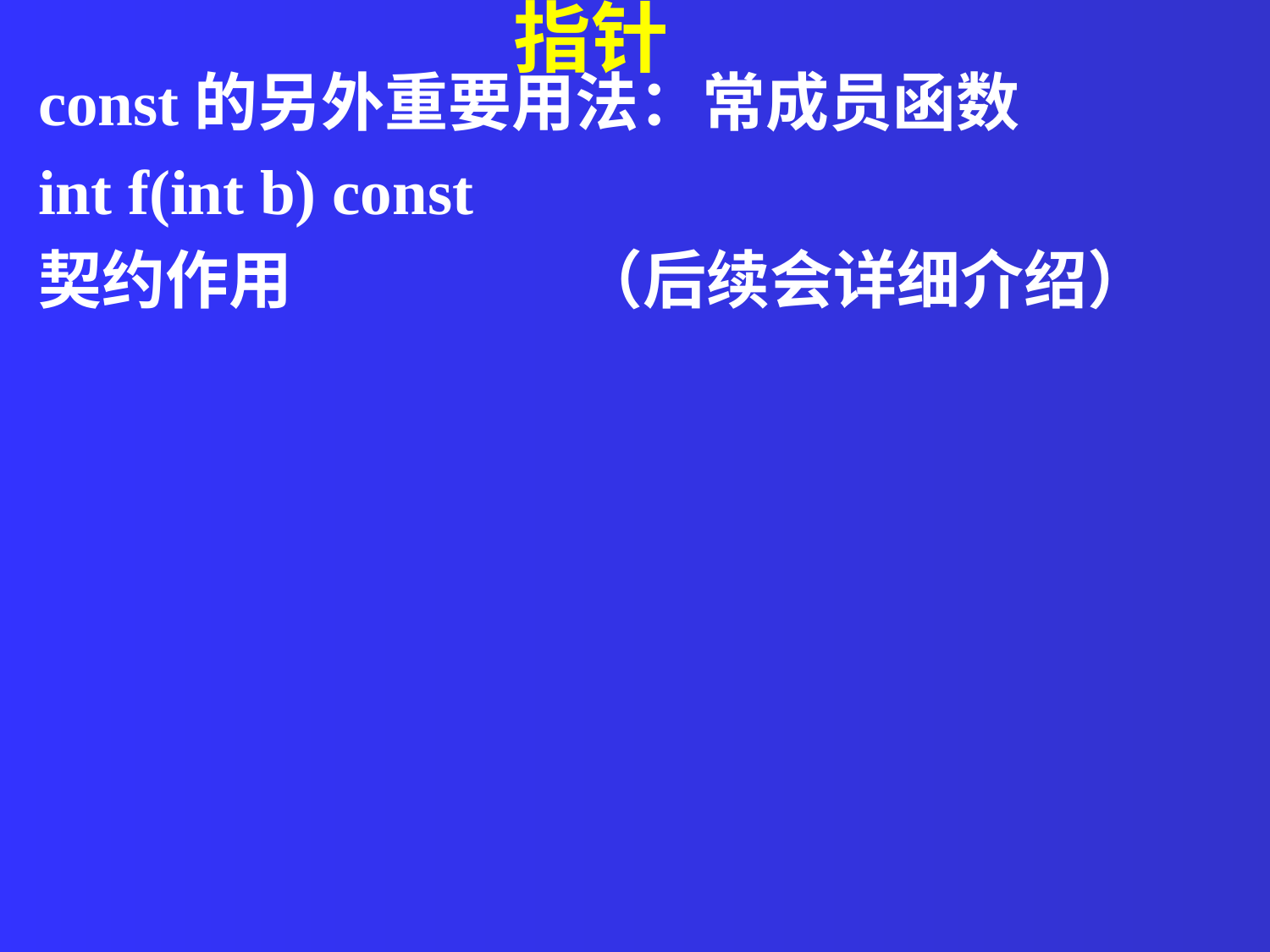

指针
const的另外重要用法：常成员函数
int f(int b) const
契约作用                    （后续会详细介绍）